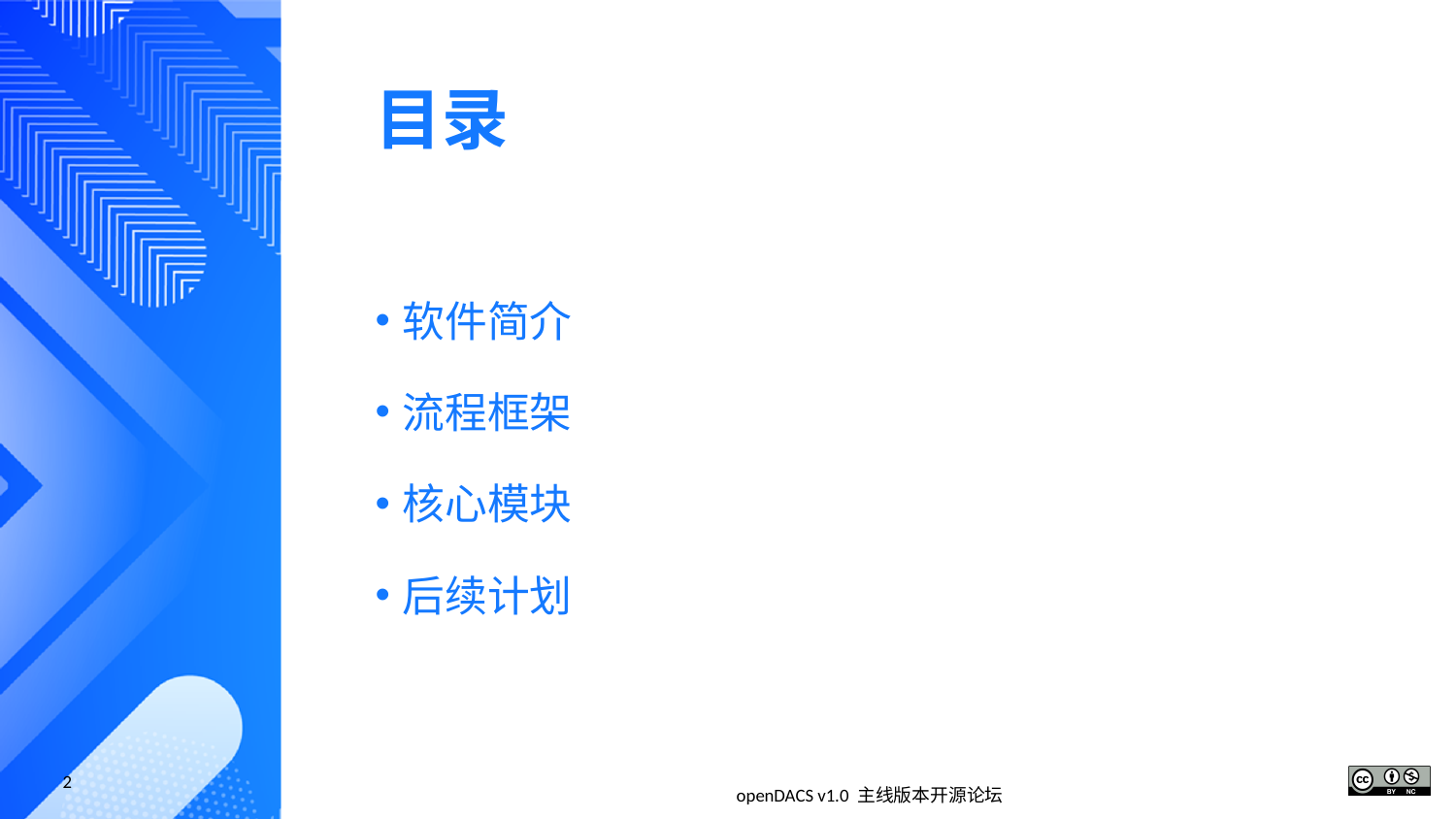

# 目录
软件简介
流程框架
核心模块
后续计划

2